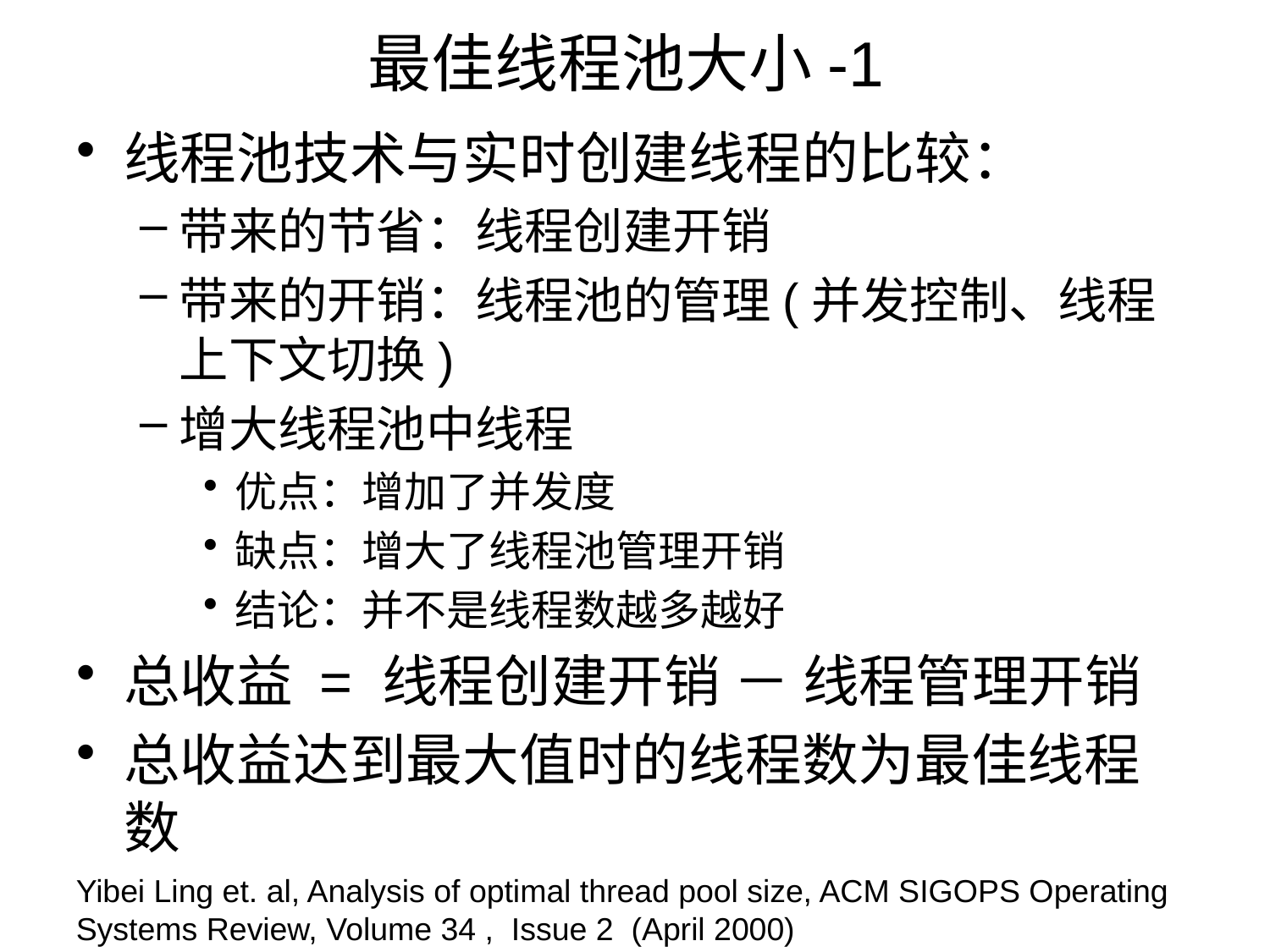

# 最佳线程池大小-1
线程池技术与实时创建线程的比较：
带来的节省：线程创建开销
带来的开销：线程池的管理(并发控制、线程上下文切换)
增大线程池中线程
优点：增加了并发度
缺点：增大了线程池管理开销
结论：并不是线程数越多越好
总收益 = 线程创建开销 － 线程管理开销
总收益达到最大值时的线程数为最佳线程数
Yibei Ling et. al, Analysis of optimal thread pool size, ACM SIGOPS Operating Systems Review, Volume 34 ,  Issue 2  (April 2000)